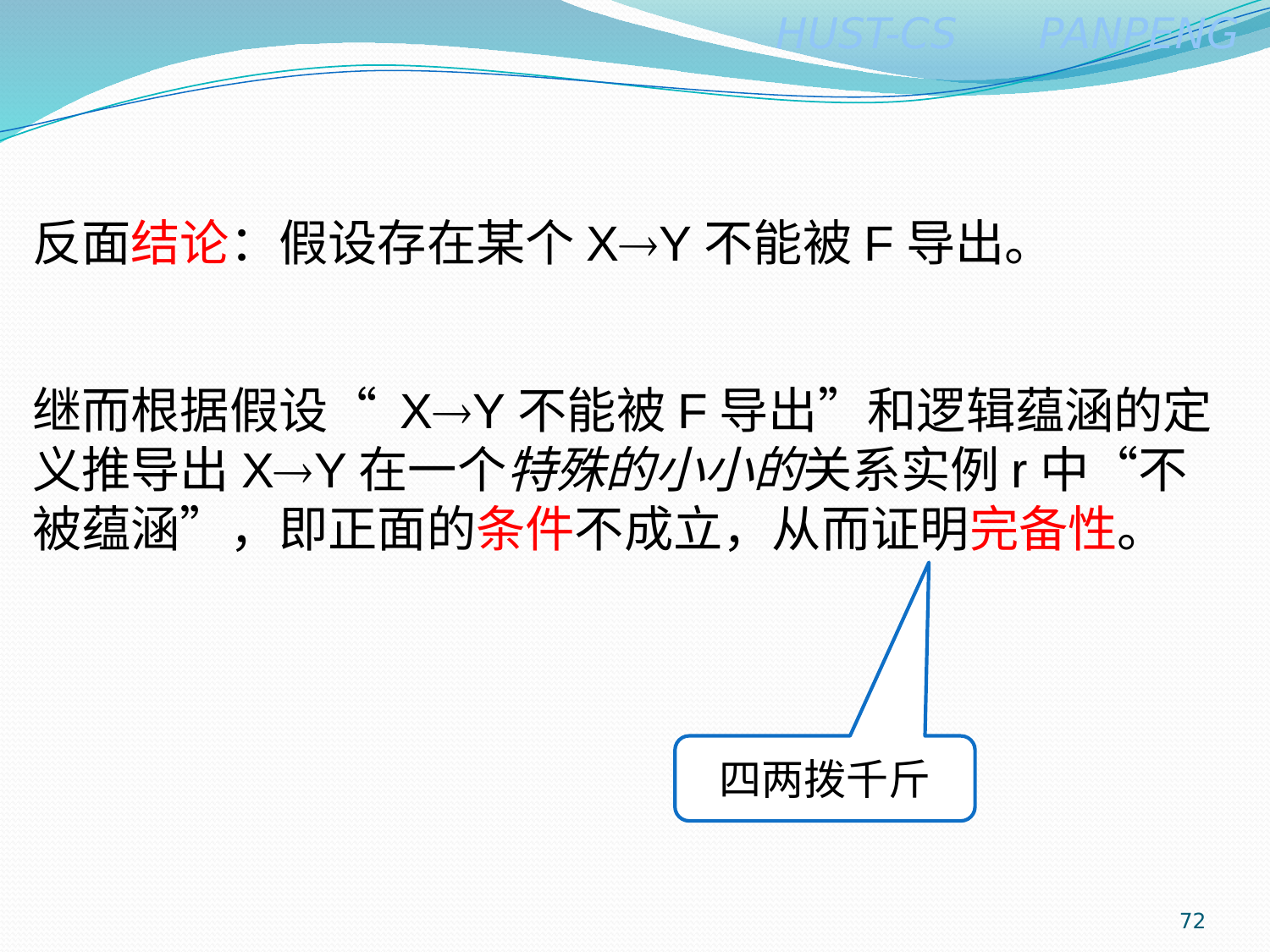

反面结论：假设存在某个X→Y不能被F导出。
继而根据假设“ X→Y不能被F导出”和逻辑蕴涵的定义推导出X→Y在一个特殊的小小的关系实例r中“不被蕴涵”，即正面的条件不成立，从而证明完备性。
四两拨千斤
72